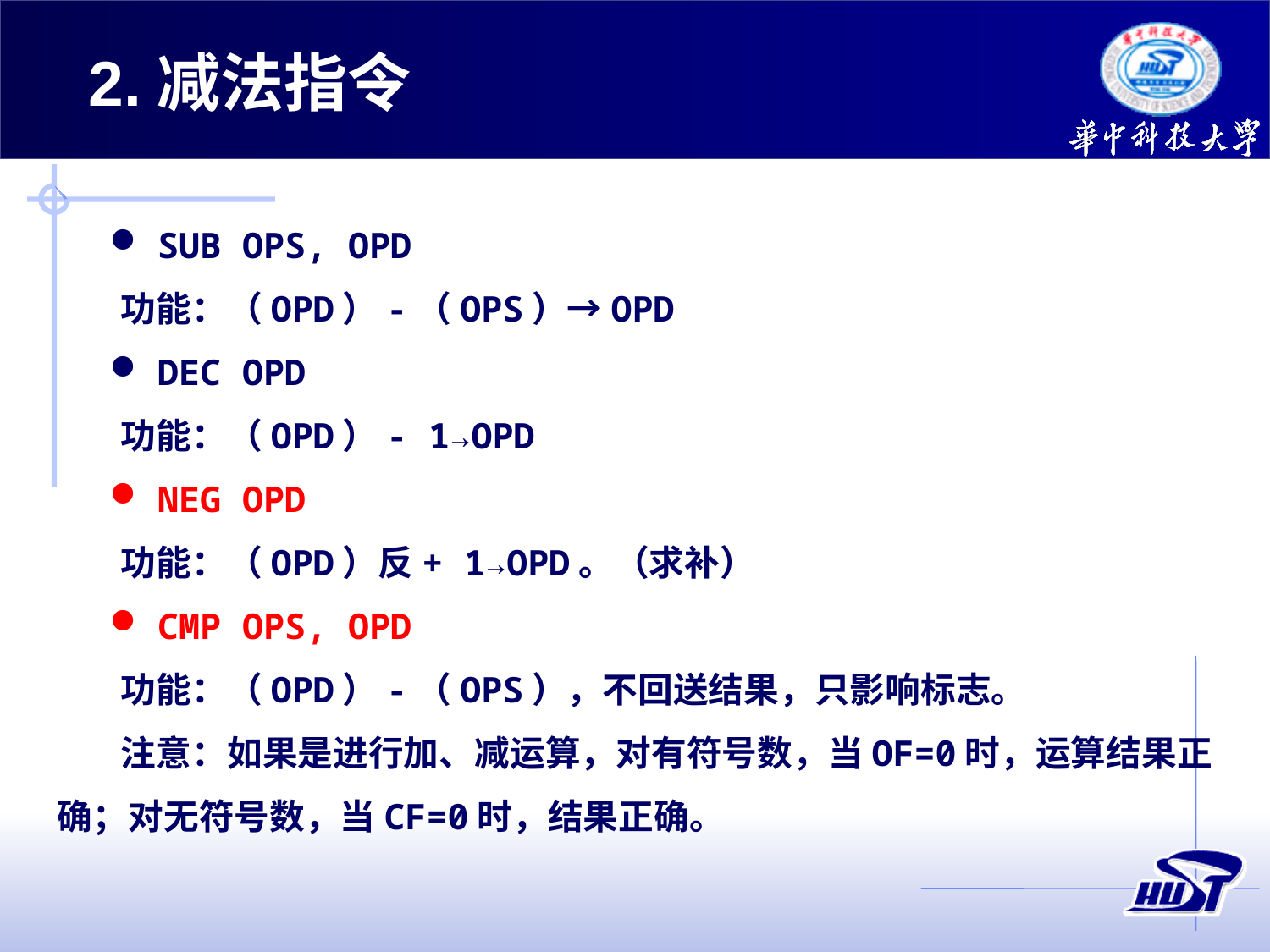

2.减法指令
SUB OPS, OPD
功能：（OPD）-（OPS）→OPD
DEC OPD
功能：（OPD）- 1→OPD
NEG OPD
功能：（OPD）反+ 1→OPD。（求补）
CMP OPS, OPD
功能：（OPD）-（OPS），不回送结果，只影响标志。
注意：如果是进行加、减运算，对有符号数，当OF=0时，运算结果正确；对无符号数，当CF=0时，结果正确。